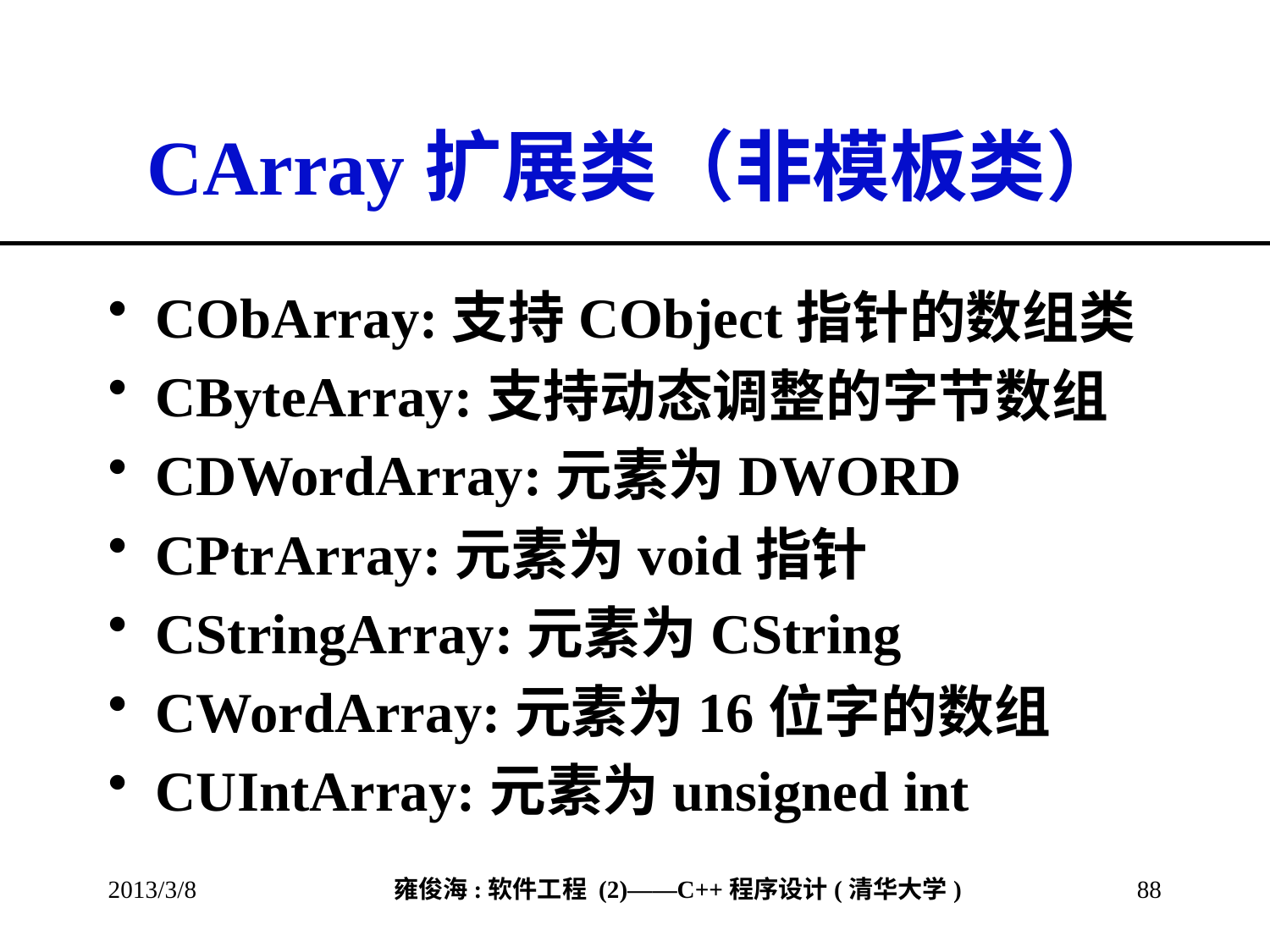

# CArray扩展类（非模板类）
CObArray:支持CObject指针的数组类
CByteArray:支持动态调整的字节数组
CDWordArray:元素为DWORD
CPtrArray:元素为void指针
CStringArray:元素为CString
CWordArray:元素为16位字的数组
CUIntArray:元素为unsigned int
2013/3/8
88